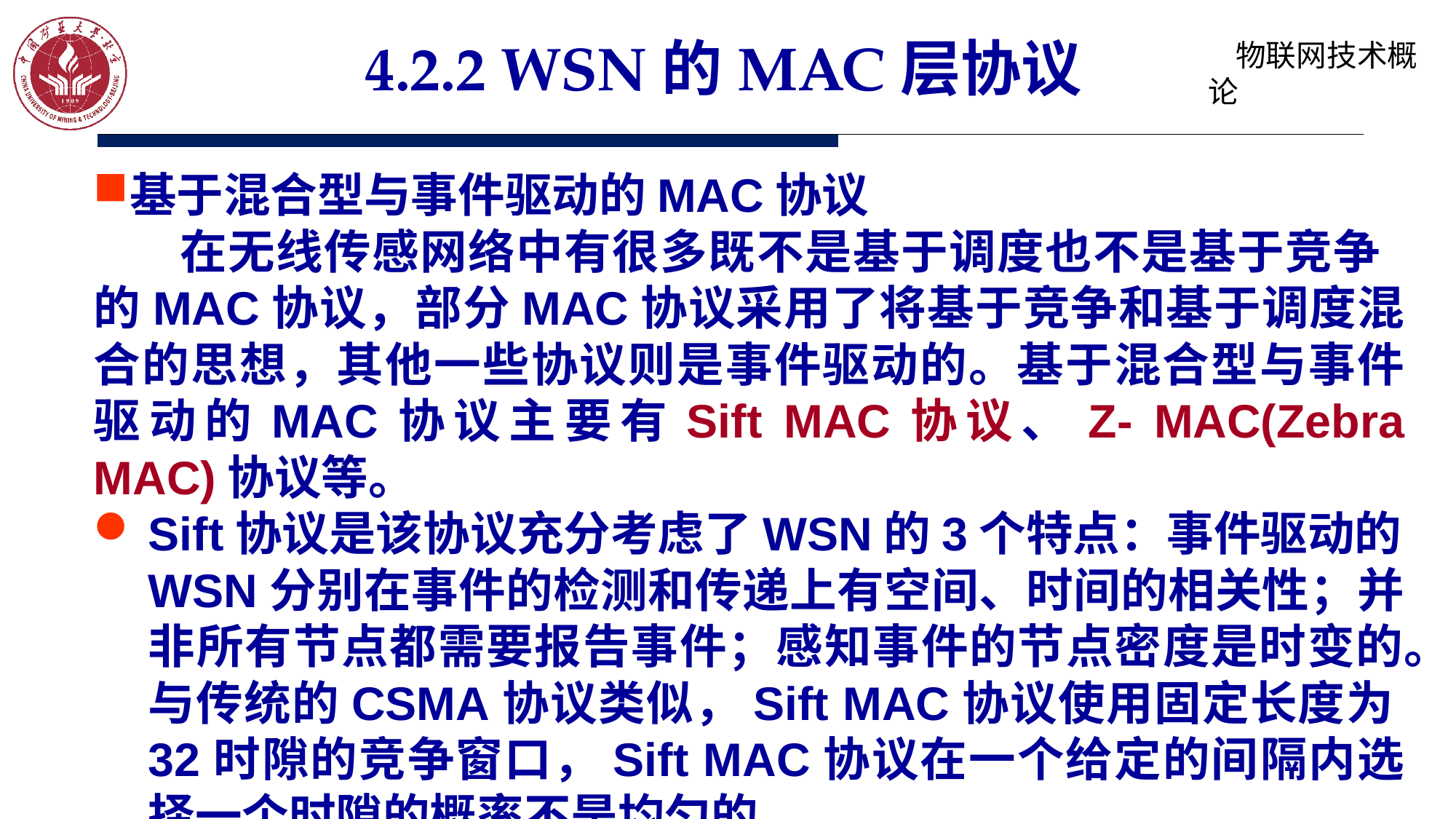

# 4.2.2 WSN的MAC层协议
基于混合型与事件驱动的MAC协议
在无线传感网络中有很多既不是基于调度也不是基于竞争   的MAC协议，部分MAC协议采用了将基于竞争和基于调度混合的思想，其他一些协议则是事件驱动的。基于混合型与事件驱动的MAC协议主要有Sift MAC协议、Z- MAC(Zebra MAC)协议等。
Sift协议是该协议充分考虑了WSN的3个特点：事件驱动的WSN分别在事件的检测和传递上有空间、时间的相关性；并非所有节点都需要报告事件；感知事件的节点密度是时变的。与传统的CSMA协议类似，Sift MAC协议使用固定长度为32时隙的竞争窗口，Sift MAC协议在一个给定的间隔内选择一个时隙的概率不是均匀的。